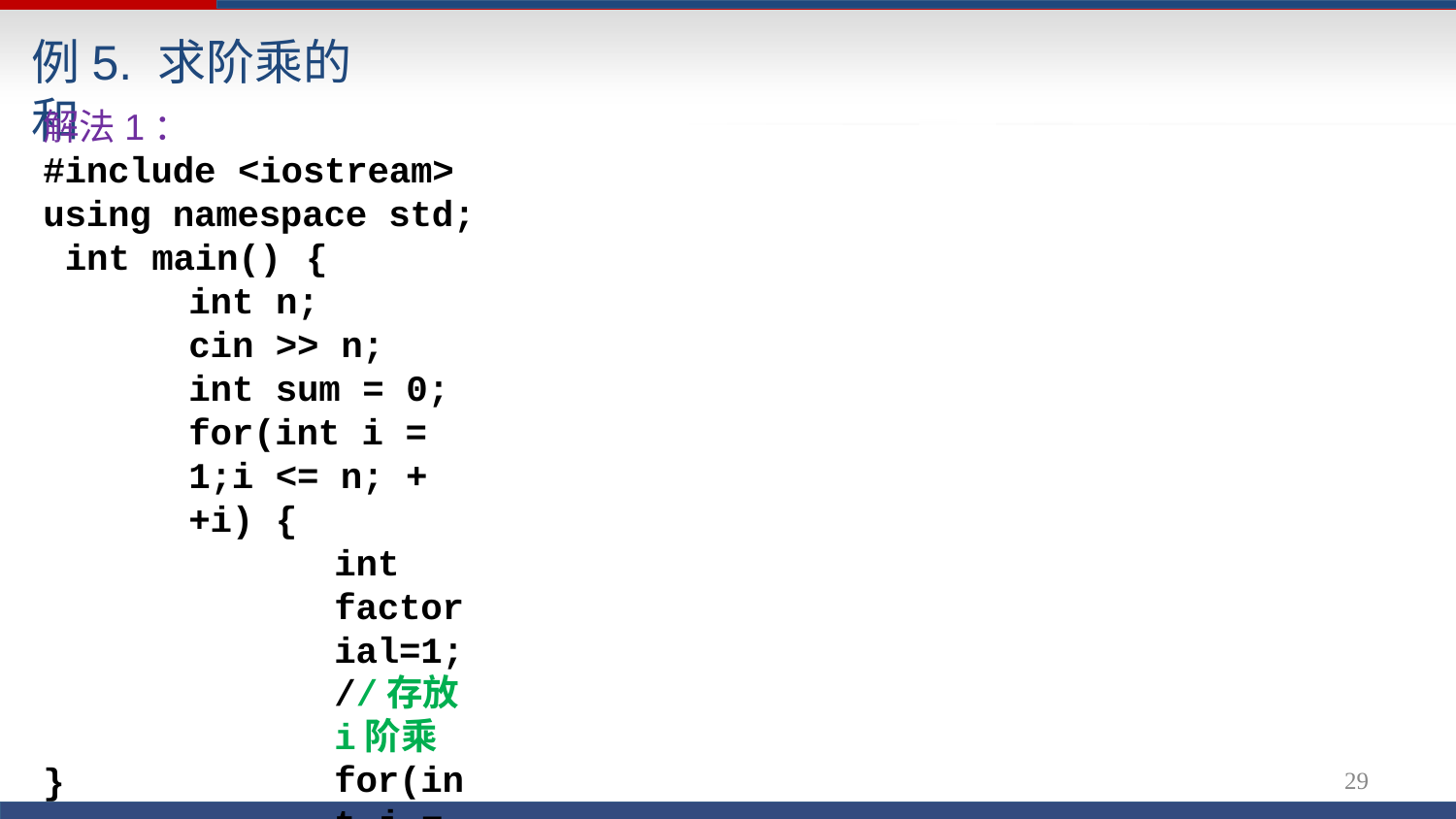

# 例5. 求阶乘的和
解法1：
#include <iostream>
using namespace std;  int main()	{
int n;
cin >> n;
int sum = 0;
for(int i = 1;i <= n; ++i) {
int factorial=1; //存放i阶乘
for(int j = 1; j <= i; ++j)
factorial *= j; //此操作做1+2+3+...+n次 sum += factorial;
}
cout << sum ;
return 0;
}
29